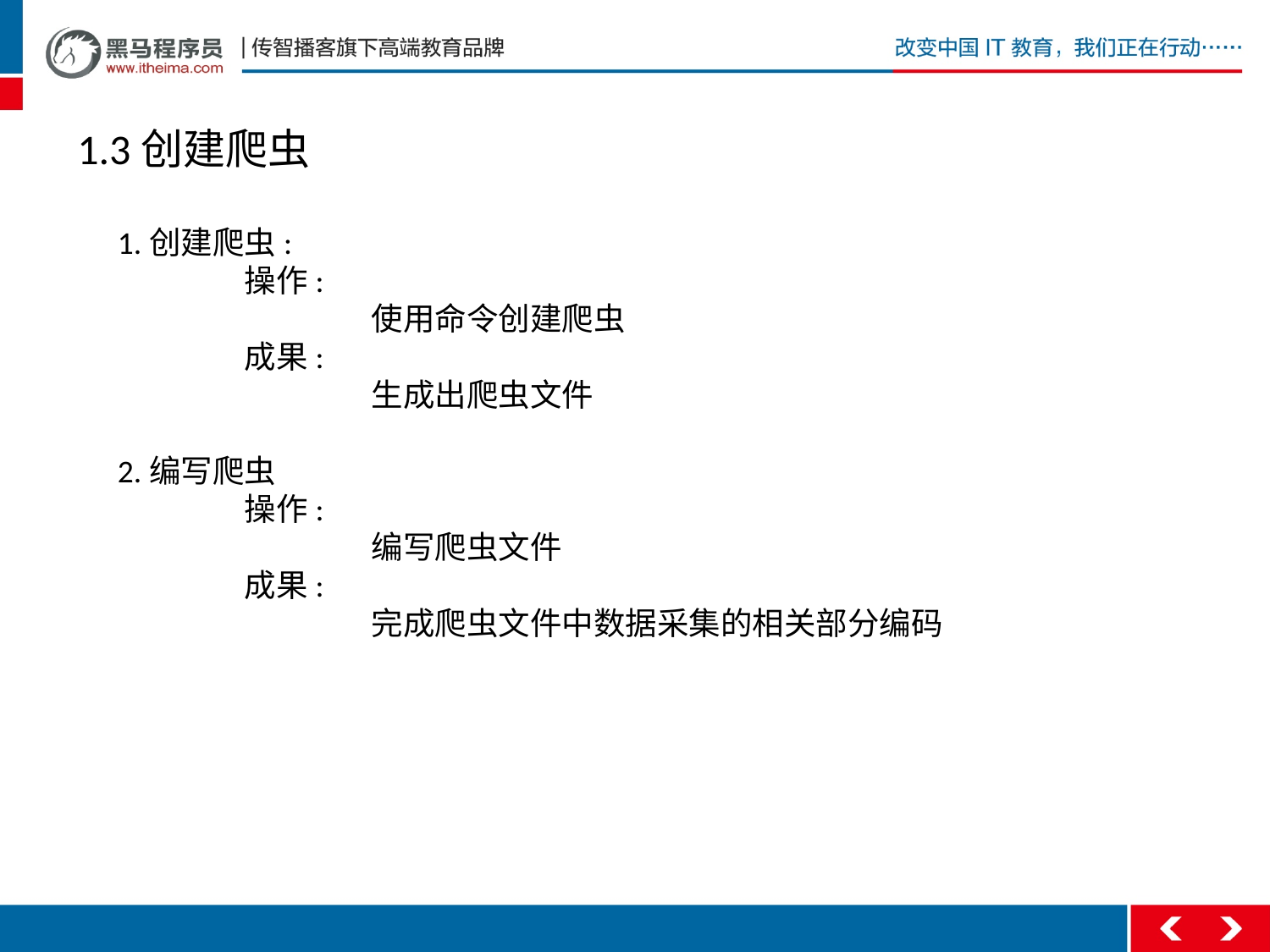

1.3创建爬虫
1.创建爬虫:
	操作:
		使用命令创建爬虫
	成果:
		生成出爬虫文件

2.编写爬虫
	操作:
		编写爬虫文件
	成果:
		完成爬虫文件中数据采集的相关部分编码